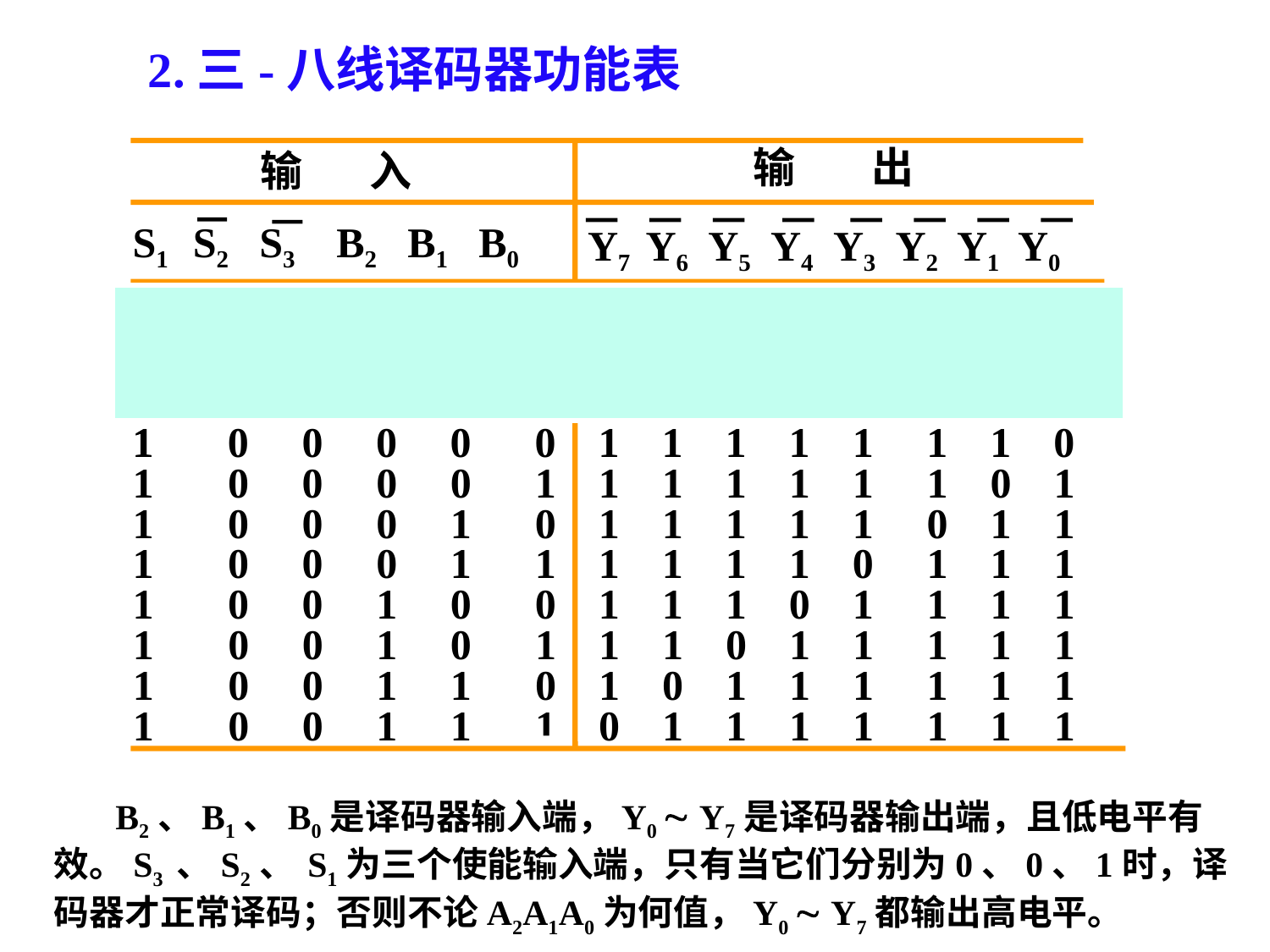

# 2.三-八线译码器功能表
输        出
输       入

 S1    S2     S3      B2     B1     B0
Y7  Y6  Y5  Y4  Y3  Y2   Y1   Y0

×      1     ×     ×     ×      ×    1    1    1    1    1     1    1    1
×      ×     1     ×     ×      ×    1    1    1    1    1     1    1    1
1       0     0     0     0      0    1    1    1    1    1     1    1    0

1       0     0     0     0      1    1    1    1    1    1     1    0    1
1       0     0     0     1      0    1    1    1    1    1     0    1    1
1       0     0     0     1      1    1    1    1    1    0     1    1    1
1       0     0     1     0      0    1    1    1    0    1     1    1    1
1       0     0     1     0      1    1    1    0    1    1     1    1    1
1       0     0     1     1      0    1    0    1    1    1     1    1    1
1       0     0     1     1      1    0    1    1    1    1     1    1    1

0      ×     ×     ×     ×      ×    1    1    1    1    1     1    1    1

     B2、B1、B0是译码器输入端，Y0 ∼ Y7是译码器输出端，且低电平有效。S3 、S2、 S1为三个使能输入端，只有当它们分别为0、0、1时，译码器才正常译码；否则不论A2A1A0为何值，Y0 ∼ Y7都输出高电平。